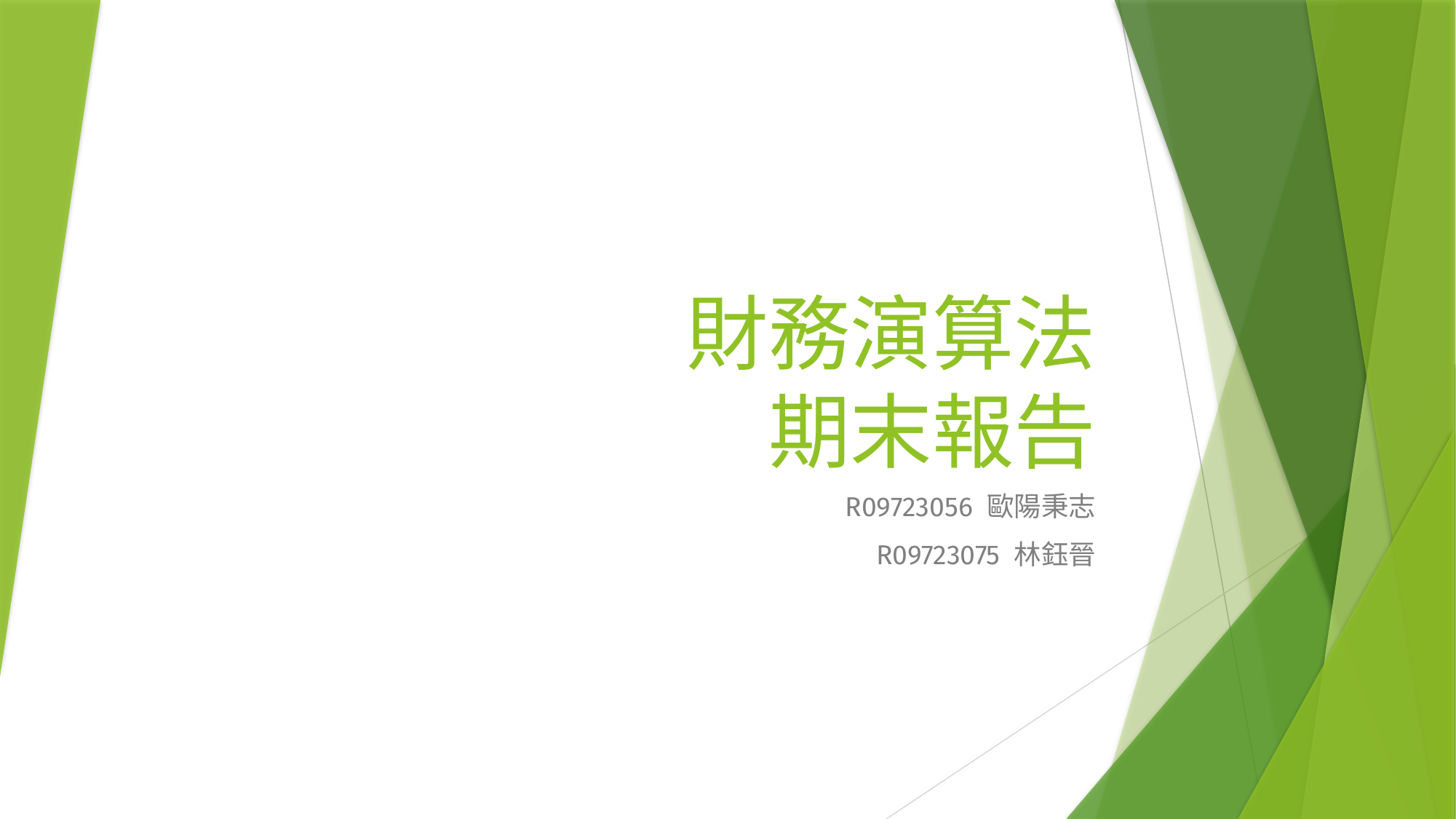

# 財務演算法 期末報告
R09723056 歐陽秉志
R09723075 林鈺晉